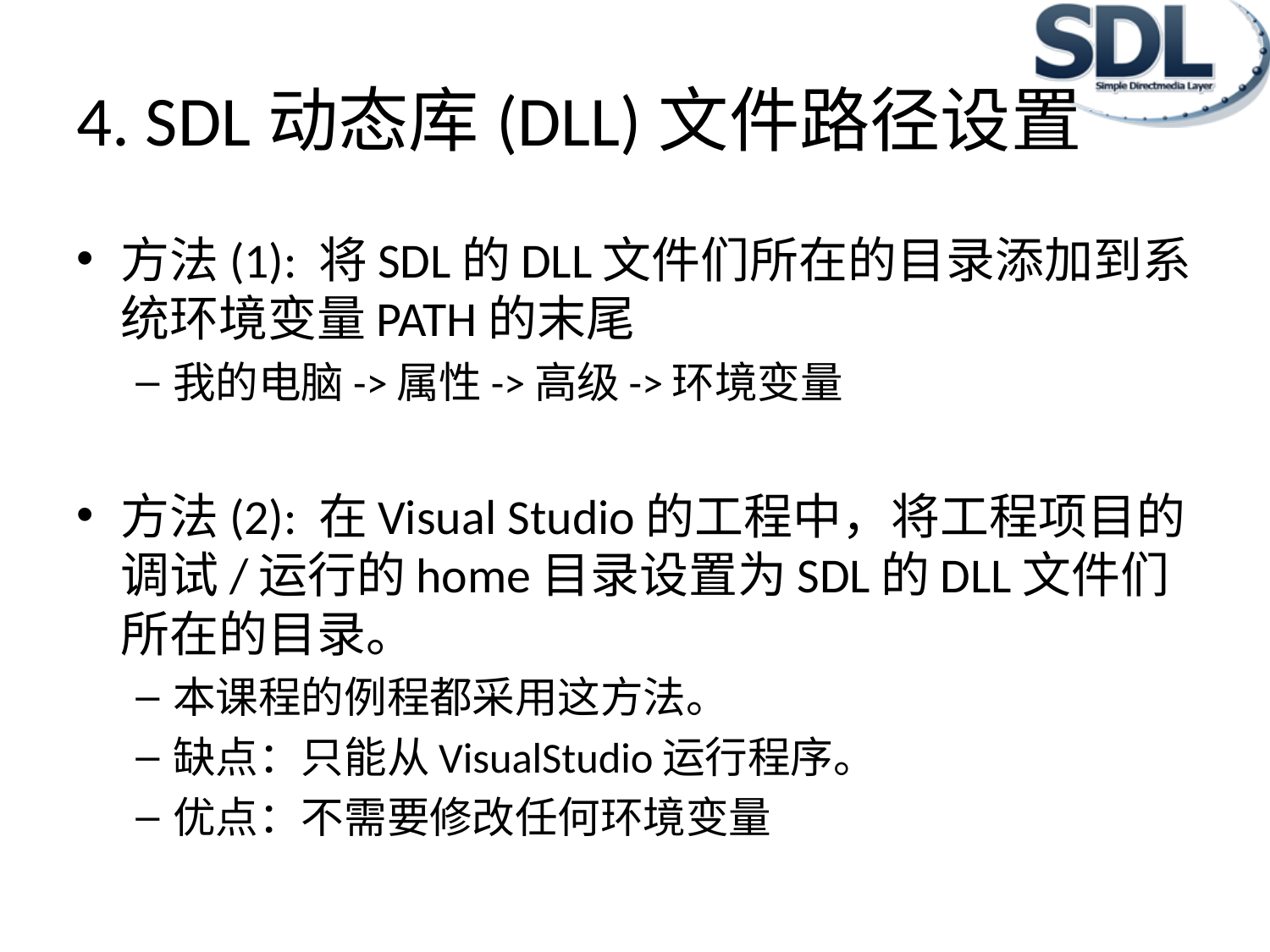

# 4. SDL动态库(DLL)文件路径设置
方法(1): 将SDL的DLL文件们所在的目录添加到系统环境变量PATH的末尾
我的电脑->属性->高级->环境变量

方法(2): 在Visual Studio的工程中，将工程项目的调试/运行的home目录设置为SDL的DLL文件们所在的目录。
本课程的例程都采用这方法。
缺点：只能从VisualStudio运行程序。
优点：不需要修改任何环境变量